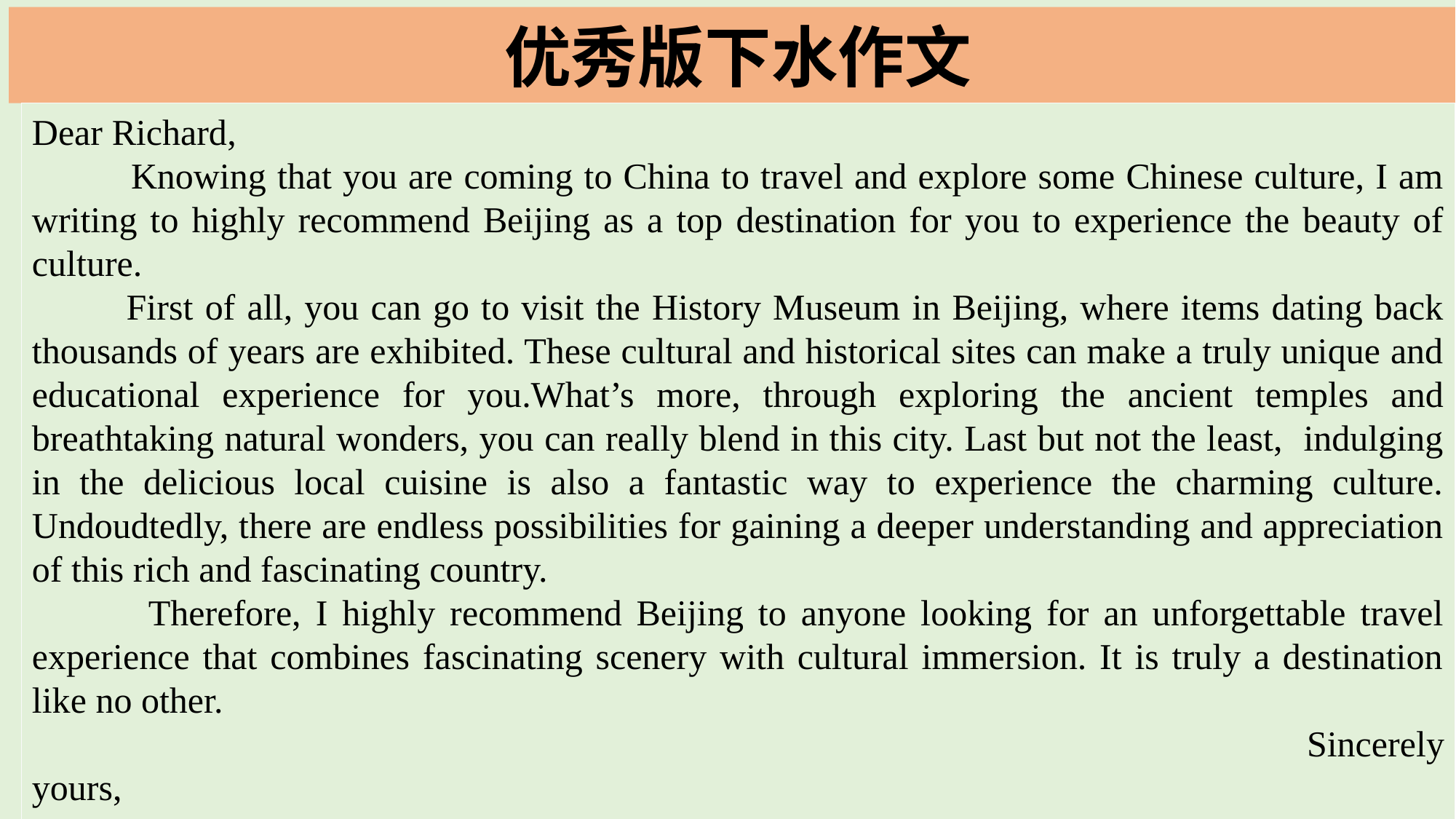

优秀版下水作文

Dear Richard,
         Knowing that you are coming to China to travel and explore some Chinese culture, I am writing to highly recommend Beijing as a top destination for you to experience the beauty of culture.
        First of all, you can go to visit the History Museum in Beijing, where items dating back thousands of years are exhibited. These cultural and historical sites can make a truly unique and educational experience for you.What’s more, through exploring the ancient temples and breathtaking natural wonders, you can really blend in this city. Last but not the least,  indulging in the delicious local cuisine is also a fantastic way to experience the charming culture. Undoudtedly, there are endless possibilities for gaining a deeper understanding and appreciation of this rich and fascinating country.
        Therefore, I highly recommend Beijing to anyone looking for an unforgettable travel experience that combines fascinating scenery with cultural immersion. It is truly a destination like no other.
                                                                                                                                  Sincerely yours,
                                                                                                                                        Li Hua